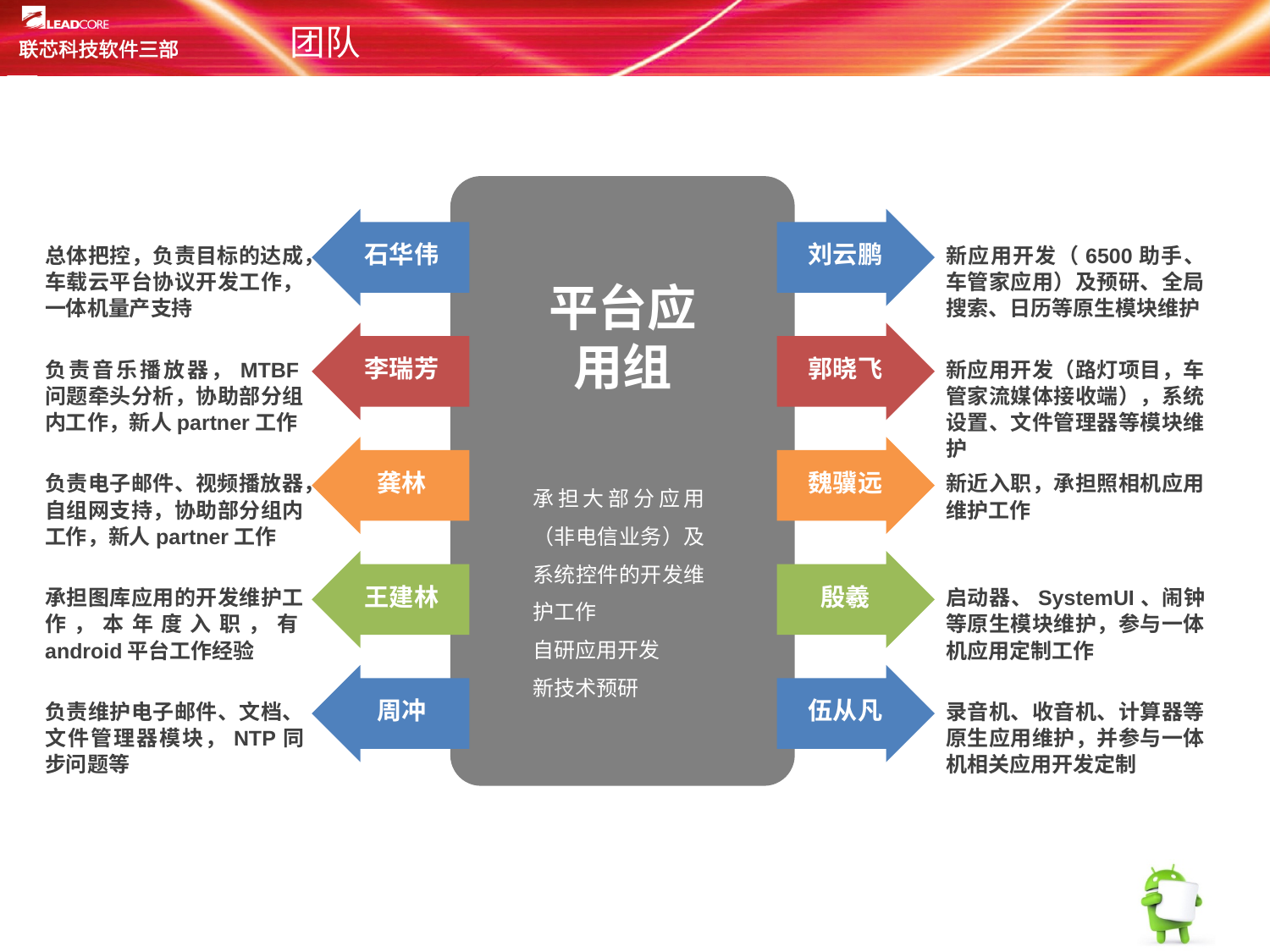

# 团队

石华伟
刘云鹏
总体把控，负责目标的达成，车载云平台协议开发工作，一体机量产支持
新应用开发（6500助手、车管家应用）及预研、全局搜索、日历等原生模块维护
平台应用组

李瑞芳
郭晓飞
负责音乐播放器，MTBF问题牵头分析，协助部分组内工作，新人partner工作
新应用开发（路灯项目，车管家流媒体接收端），系统设置、文件管理器等模块维护

龚林
魏骥远
负责电子邮件、视频播放器，自组网支持，协助部分组内工作，新人partner工作
新近入职，承担照相机应用维护工作
承担大部分应用（非电信业务）及系统控件的开发维护工作
自研应用开发
新技术预研

王建林
殷羲
承担图库应用的开发维护工作，本年度入职，有android平台工作经验
启动器、SystemUI、闹钟等原生模块维护，参与一体机应用定制工作

周冲
伍从凡
负责维护电子邮件、文档、文件管理器模块，NTP同步问题等
录音机、收音机、计算器等原生应用维护，并参与一体机相关应用开发定制